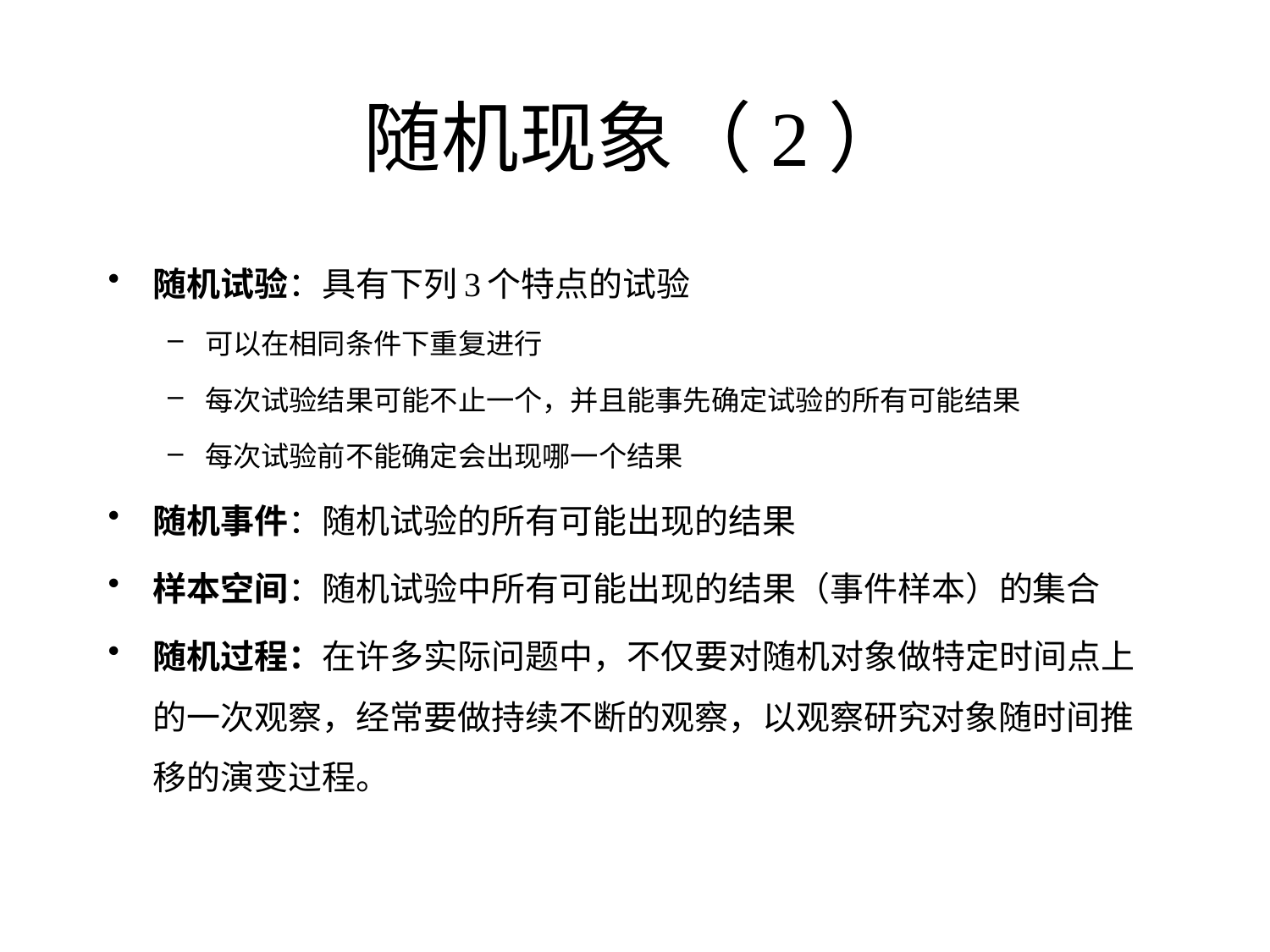

# 随机现象（2）
随机试验：具有下列3个特点的试验
可以在相同条件下重复进行
每次试验结果可能不止一个，并且能事先确定试验的所有可能结果
每次试验前不能确定会出现哪一个结果
随机事件：随机试验的所有可能出现的结果
样本空间：随机试验中所有可能出现的结果（事件样本）的集合
随机过程：在许多实际问题中，不仅要对随机对象做特定时间点上的一次观察，经常要做持续不断的观察，以观察研究对象随时间推移的演变过程。